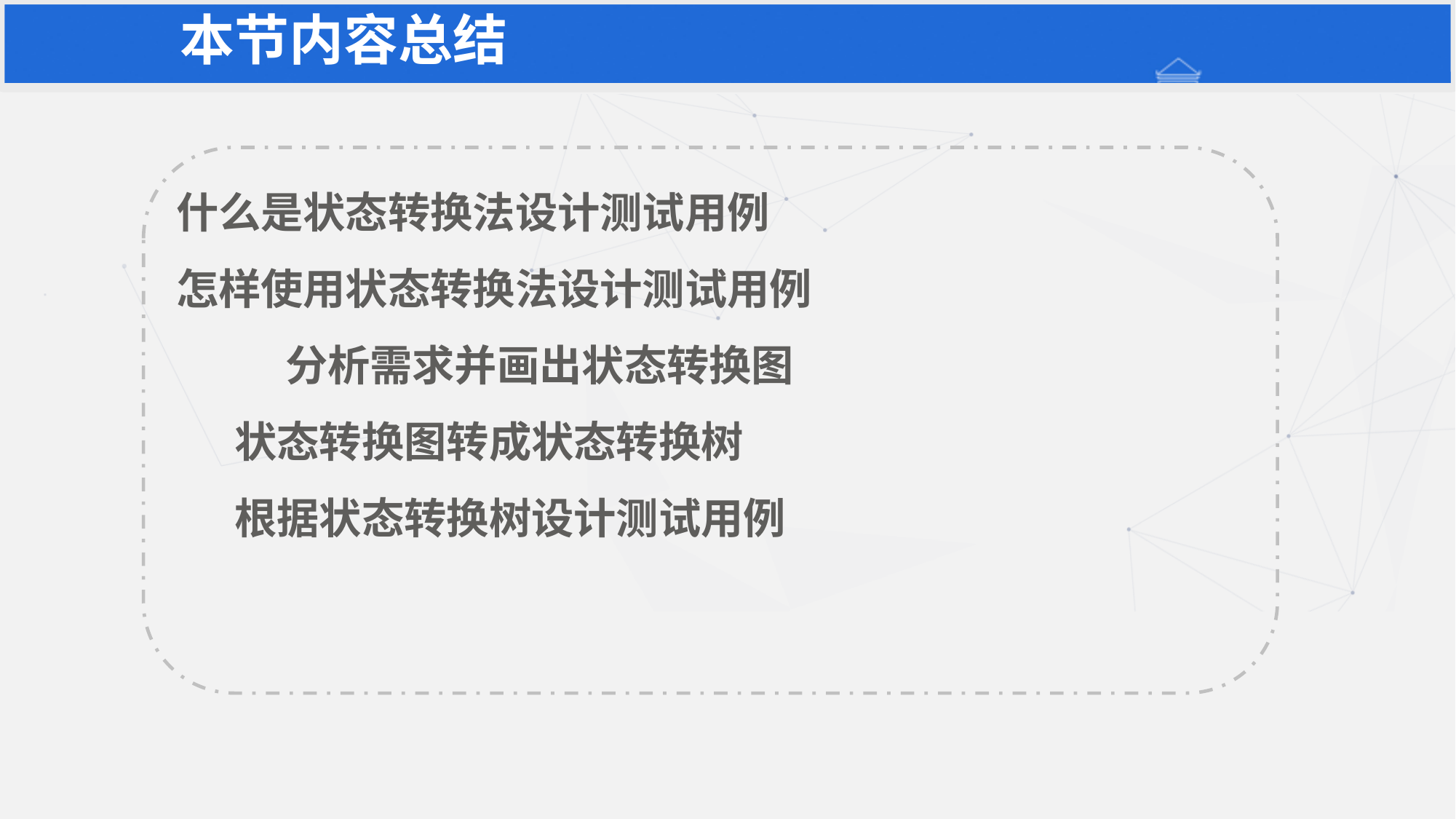

本节内容总结

什么是状态转换法设计测试用例
怎样使用状态转换法设计测试用例
	分析需求并画出状态转换图
     状态转换图转成状态转换树
     根据状态转换树设计测试用例